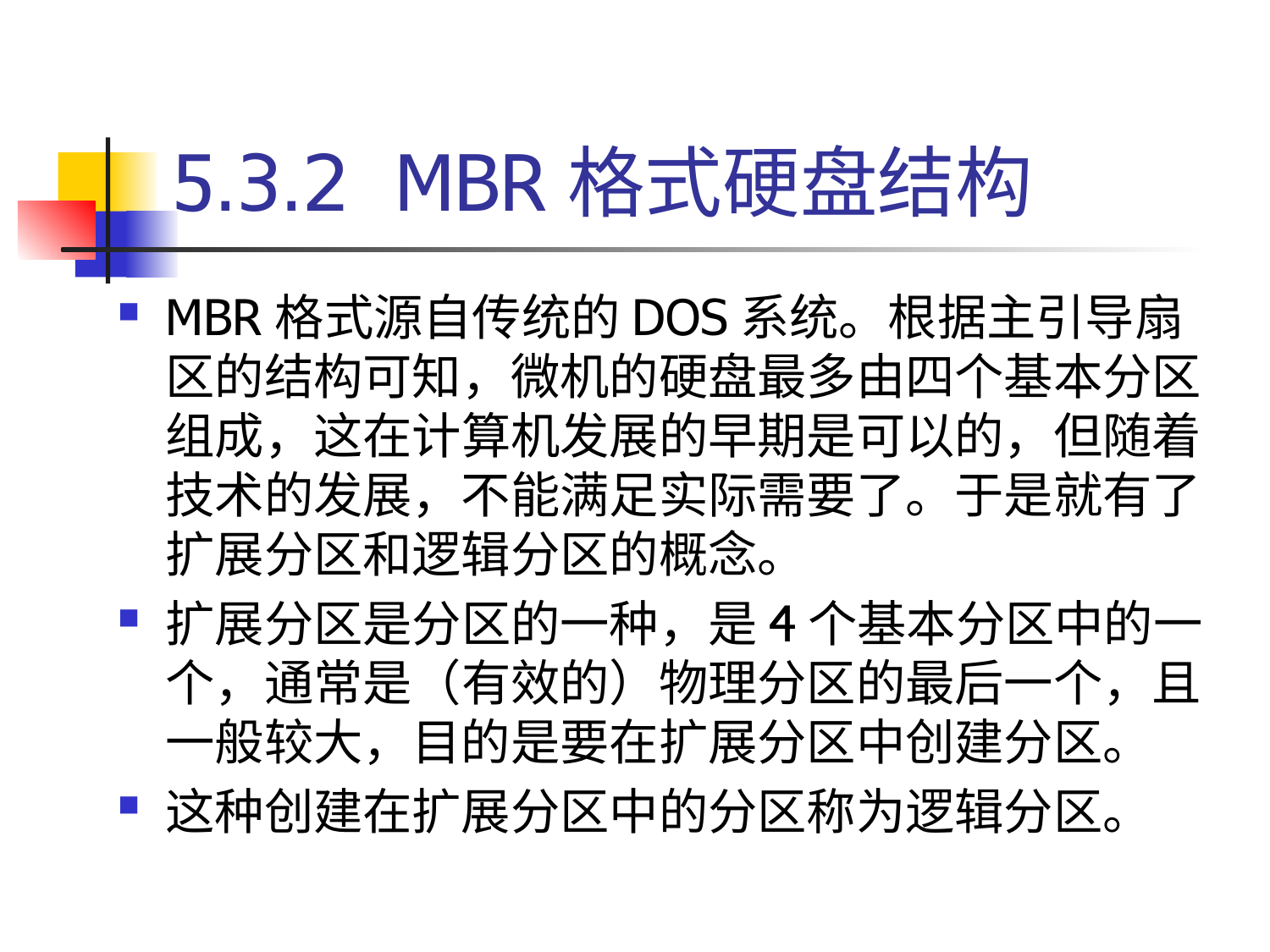

# 5.3.2  MBR格式硬盘结构
MBR格式源自传统的DOS系统。根据主引导扇区的结构可知，微机的硬盘最多由四个基本分区组成，这在计算机发展的早期是可以的，但随着技术的发展，不能满足实际需要了。于是就有了扩展分区和逻辑分区的概念。
扩展分区是分区的一种，是4个基本分区中的一个，通常是（有效的）物理分区的最后一个，且一般较大，目的是要在扩展分区中创建分区。
这种创建在扩展分区中的分区称为逻辑分区。